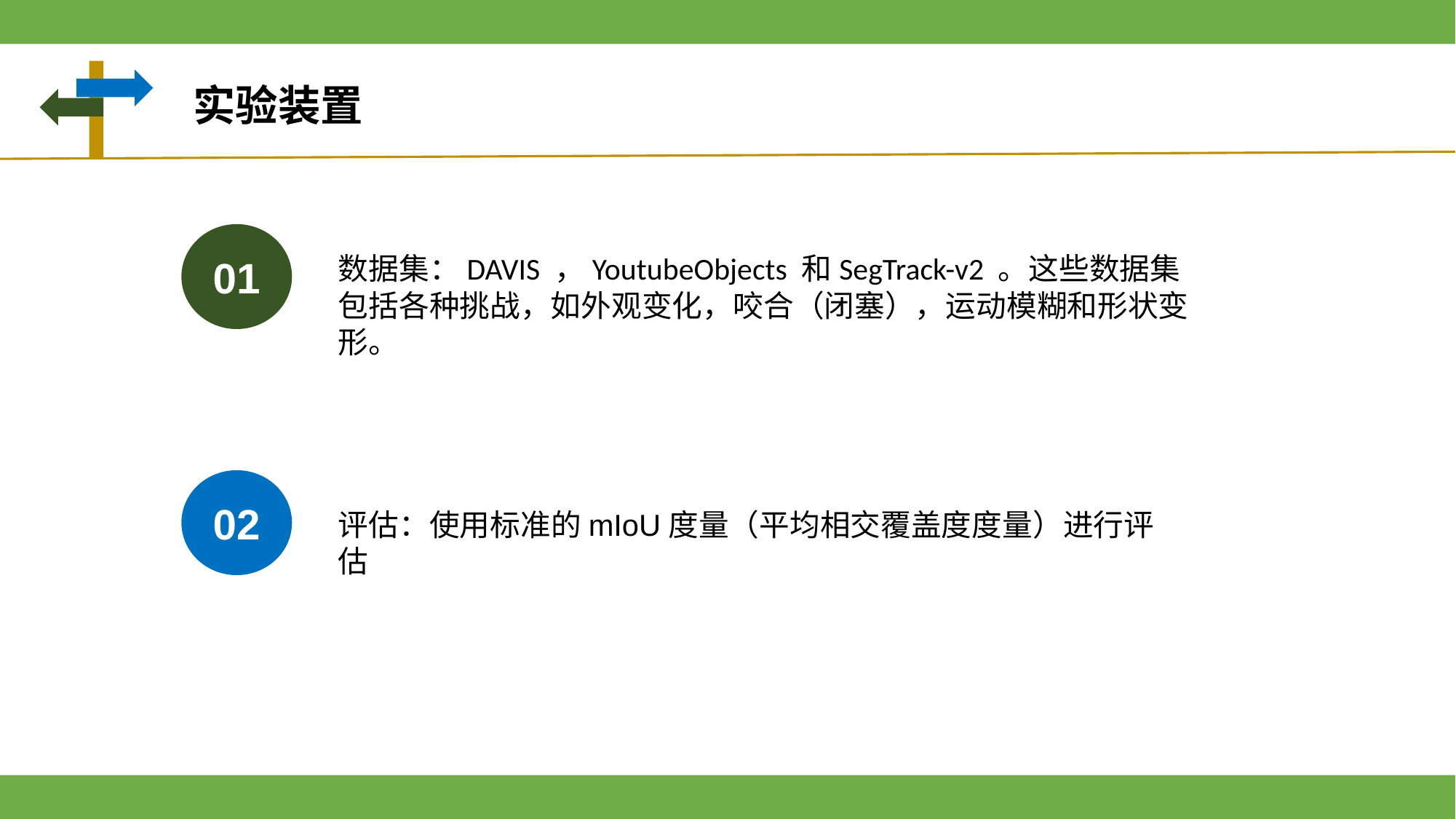

实验装置

01
数据集：DAVIS ，YoutubeObjects 和SegTrack-v2 。这些数据集包括各种挑战，如外观变化，咬合（闭塞），运动模糊和形状变形。
02
评估：使用标准的mIoU度量（平均相交覆盖度度量）进行评估